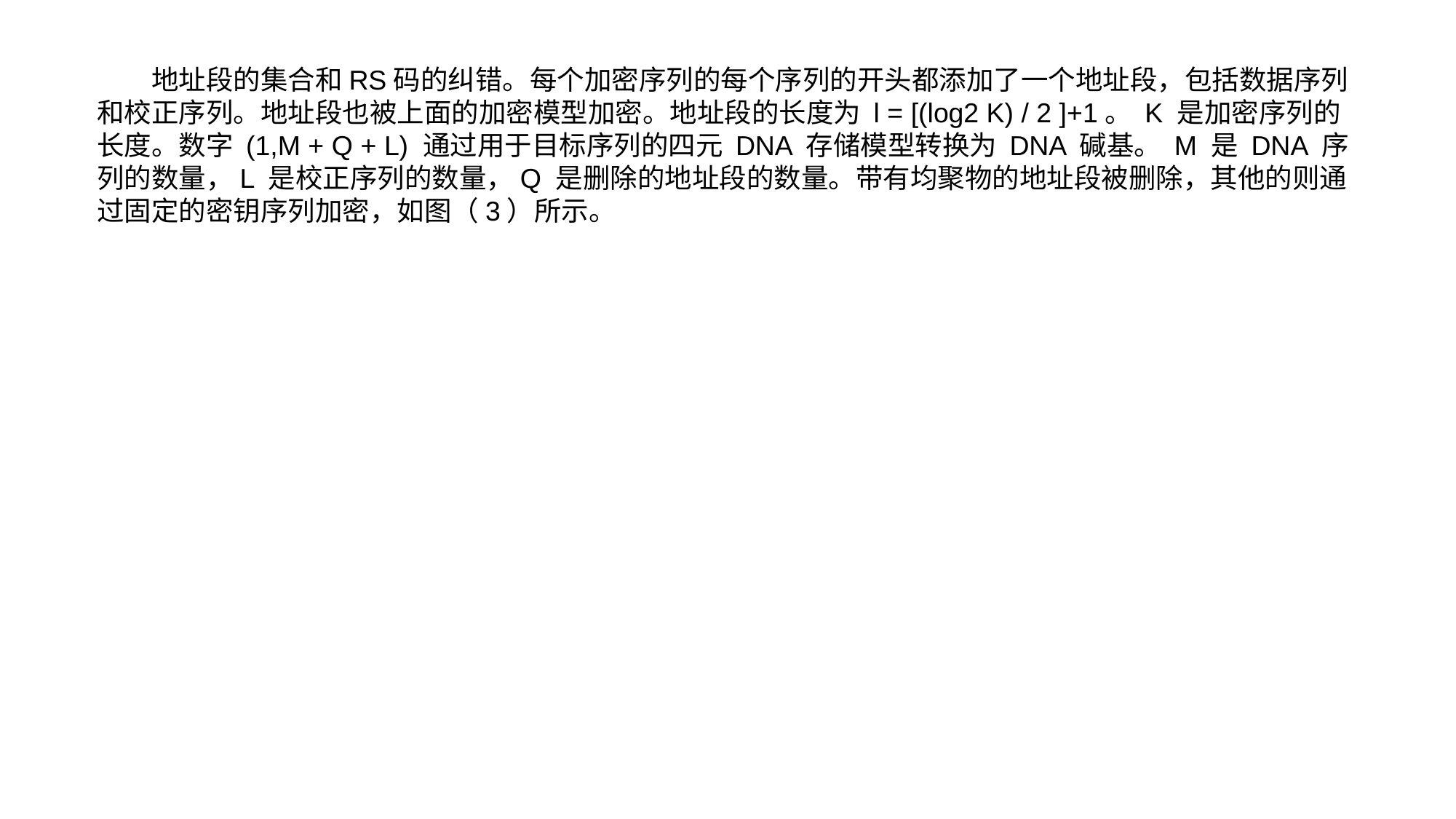

地址段的集合和RS码的纠错。每个加密序列的每个序列的开头都添加了一个地址段，包括数据序列和校正序列。地址段也被上面的加密模型加密。地址段的长度为 l = [(log2 K) / 2 ]+1。 K 是加密序列的长度。数字 (1,M + Q + L) 通过用于目标序列的四元 DNA 存储模型转换为 DNA 碱基。 M 是 DNA 序列的数量，L 是校正序列的数量，Q 是删除的地址段的数量。带有均聚物的地址段被删除，其他的则通过固定的密钥序列加密，如图（3）所示。